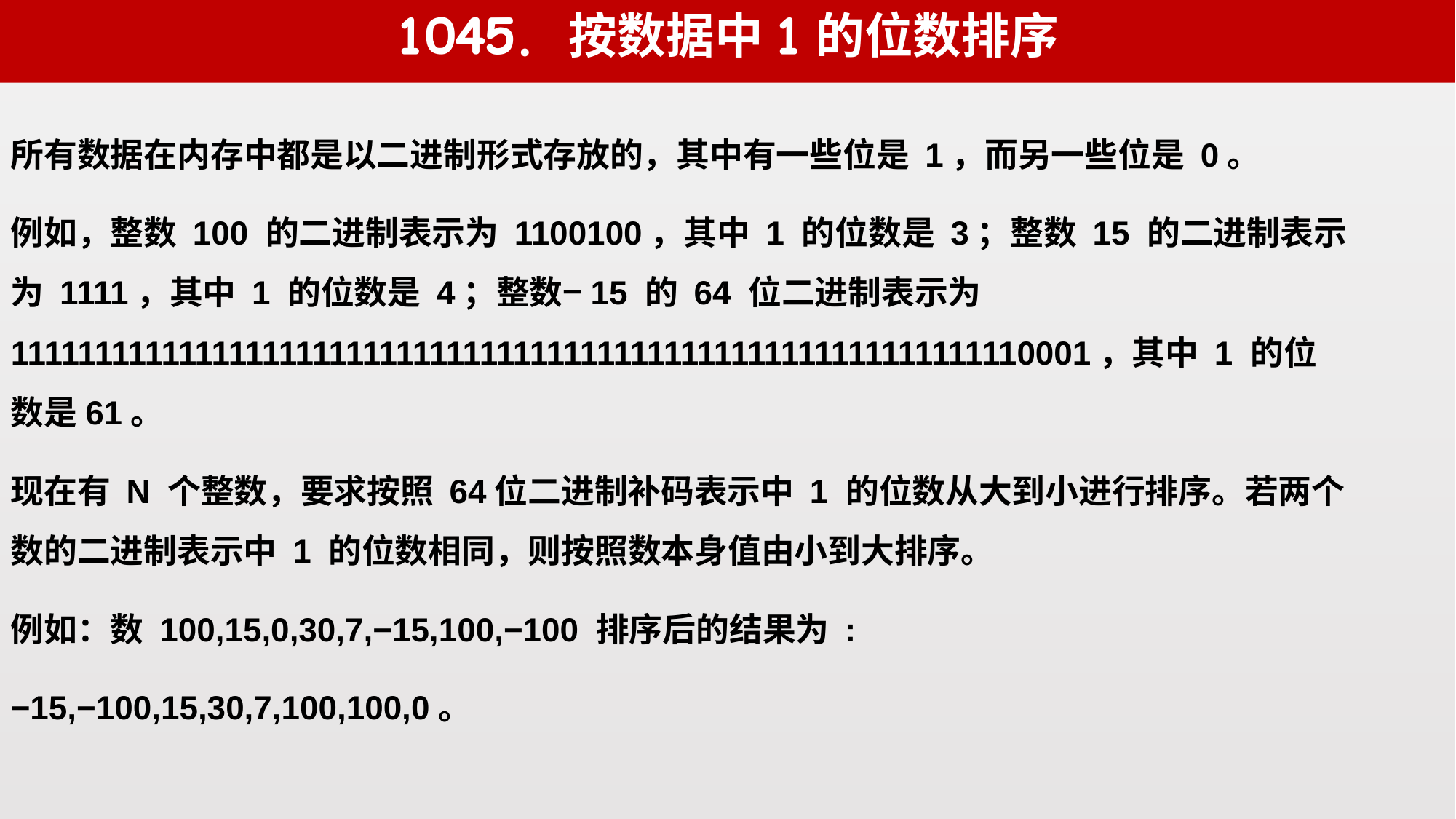

1045. 按数据中1的位数排序
所有数据在内存中都是以二进制形式存放的，其中有一些位是 1，而另一些位是 0。
例如，整数 100 的二进制表示为 1100100，其中 1 的位数是 3；整数 15 的二进制表示为 1111，其中 1 的位数是 4；整数−15 的 64 位二进制表示为 1111111111111111111111111111111111111111111111111111111111110001，其中 1 的位数是61。
现在有 N 个整数，要求按照 64位二进制补码表示中 1 的位数从大到小进行排序。若两个数的二进制表示中 1 的位数相同，则按照数本身值由小到大排序。
例如：数 100,15,0,30,7,−15,100,−100 排序后的结果为 :
−15,−100,15,30,7,100,100,0。

struct MyStruct
{
	int n;//1的个数
	long long int numbers;//数值本身
};
/*int cmp 如果返回负数，说明a排在b前面;如果返回正数，说明a排在b后面;如果返回0，说明a和b无先后关系
所以如果要从小到大排 则返回 *((类型*)a) - *((类型*)b)
如果从大到小则返回 *((类型*)b) - *((类型*)a)
*/
int cmp(const void *a, const void *b)
{
	struct MyStruct d1, d2;
	d1=*((struct MyStruct*)a);
	d2 = *((struct MyStruct*)b);
	if (d1.n != d2.n)
		return d2.n - d1.n;
	else {
		if (d1.numbers > d2.numbers)return 1;
		else return -1;
	}
}
void solve()
{
	MyStruct data[10000];
	int n;
	cin >> n;//待排序数
	for (int i = 0; i <n; i++)
	{
		long long int d = 1;
		data[i].n = 0;
		cin >> data[i].numbers;
		for (int j = 0; j < 64; j++)
		{
		//按位与运算是按照数据的内部二进制形式进行运算的。若是两个负数，则是按二进制补码形式进行按位与。所得结果若用有符号整型变量存储，则内部形式仍看作二进制补码。
			if (data[i].numbers&d)
				data[i].n++;
			d = d << 1;//d=1,d=2,d=4....
		}//计算data[i].numbers 64位中一共有多少个1
	}
	qsort(data, n, sizeof(data[0]), cmp);
	for (int i = 0; i < n-1; i++)
	{
		cout << data[i].numbers<< ' ';
	}//按格式输出
	cout << data[n - 1].numbers<<endl;
}
int main()
{
	int i, t;
	cin >> t;
	for (i = 0; i<t; i++)
	{
		cout << "case #" << i << ":" << endl;
		solve();
	}
	return 0;
}